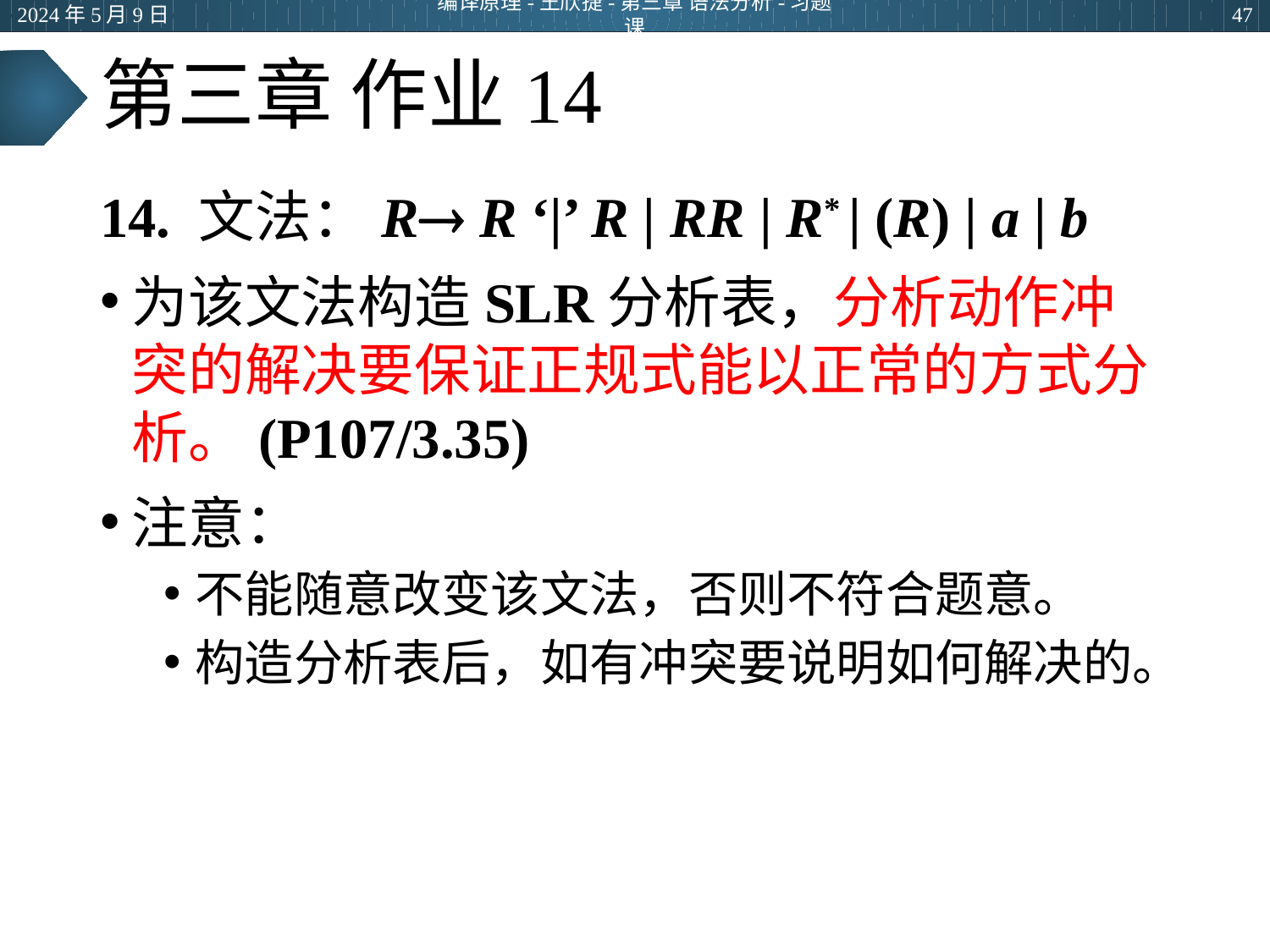

2024年5月9日
编译原理-王欣捷-第三章 语法分析-习题课
47
# 第三章 作业14
14. 文法：R→ R ‘|’ R | RR | R* | (R) | a | b
为该文法构造SLR分析表，分析动作冲突的解决要保证正规式能以正常的方式分析。(P107/3.35)
注意：
不能随意改变该文法，否则不符合题意。
构造分析表后，如有冲突要说明如何解决的。